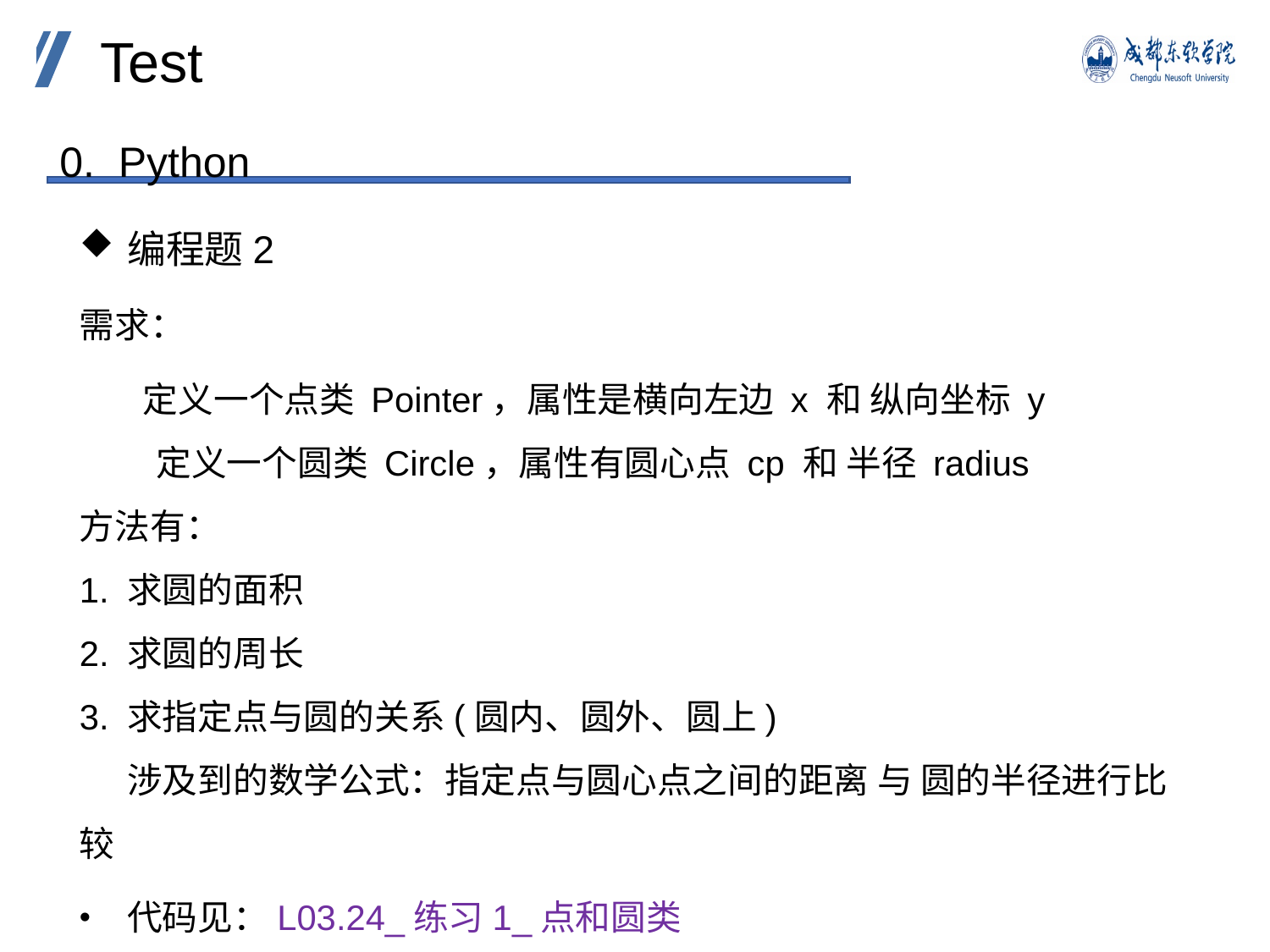

Test
0.  Python

编程题2
需求：
       定义一个点类 Pointer，属性是横向左边 x 和 纵向坐标 y
       定义一个圆类 Circle，属性有圆心点 cp 和 半径 radius
方法有：
1. 求圆的面积
2. 求圆的周长
3. 求指定点与圆的关系(圆内、圆外、圆上)
    涉及到的数学公式：指定点与圆心点之间的距离 与 圆的半径进行比较
代码见：L03.24_练习1_点和圆类